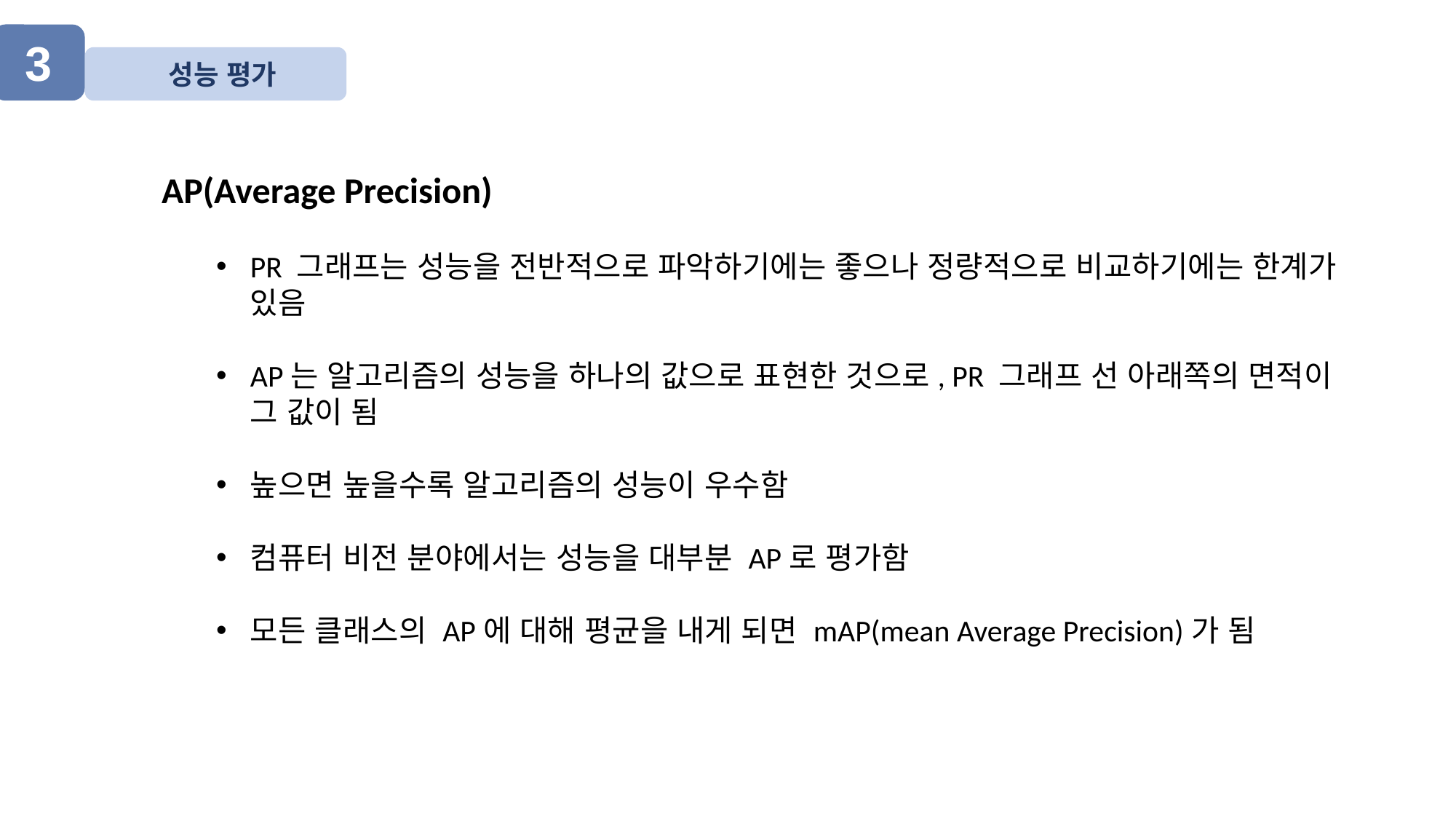

3

 성능 평가
AP(Average Precision)

PR 그래프는 성능을 전반적으로 파악하기에는 좋으나 정량적으로 비교하기에는 한계가 있음

AP는 알고리즘의 성능을 하나의 값으로 표현한 것으로, PR 그래프 선 아래쪽의 면적이 그 값이 됨

높으면 높을수록 알고리즘의 성능이 우수함

컴퓨터 비전 분야에서는 성능을 대부분 AP로 평가함

모든 클래스의 AP에 대해 평균을 내게 되면 mAP(mean Average Precision)가 됨